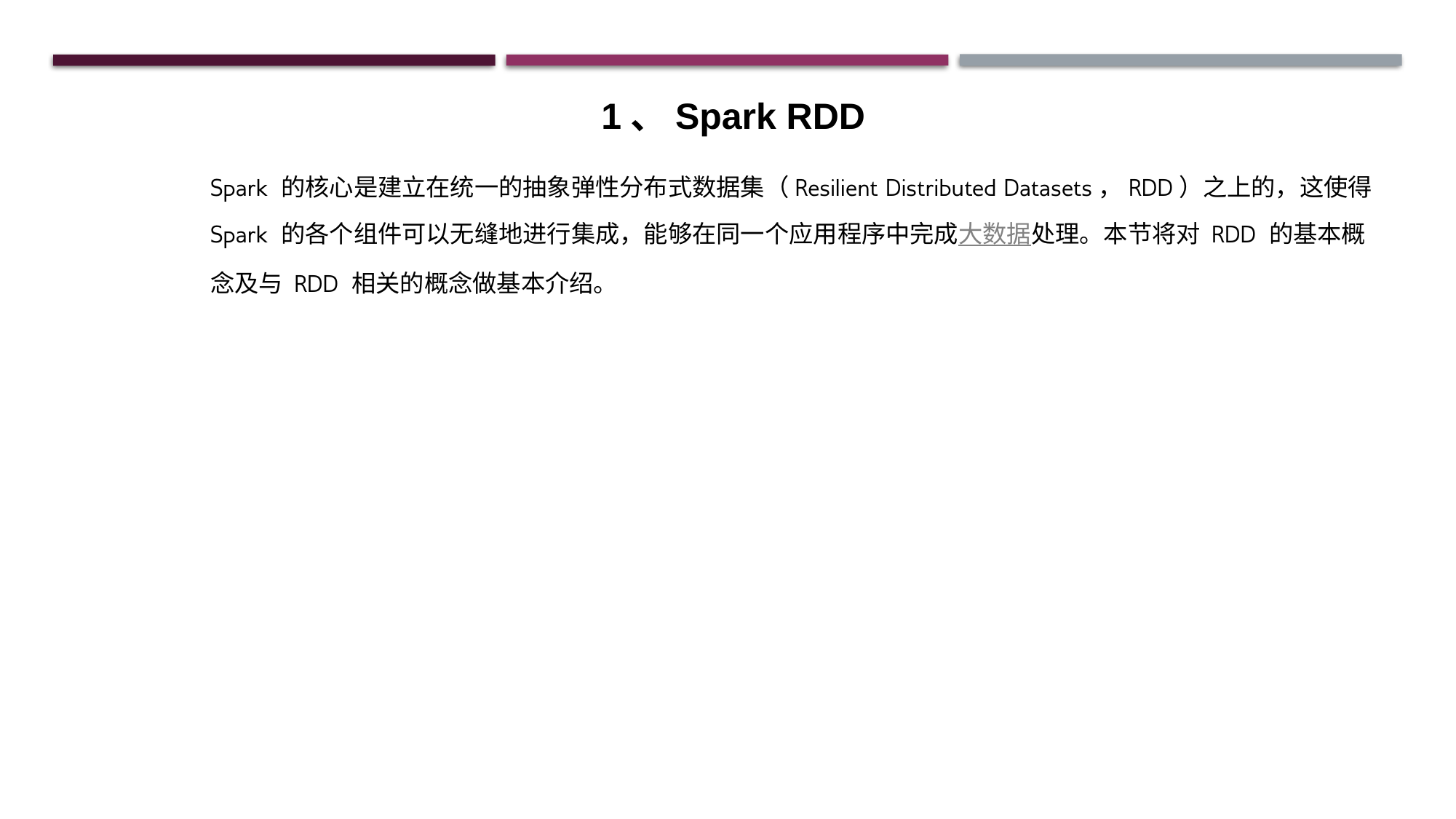

1、Spark RDD
Spark 的核心是建立在统一的抽象弹性分布式数据集（Resilient Distributed Datasets，RDD）之上的，这使得 Spark 的各个组件可以无缝地进行集成，能够在同一个应用程序中完成大数据处理。本节将对 RDD 的基本概念及与 RDD 相关的概念做基本介绍。